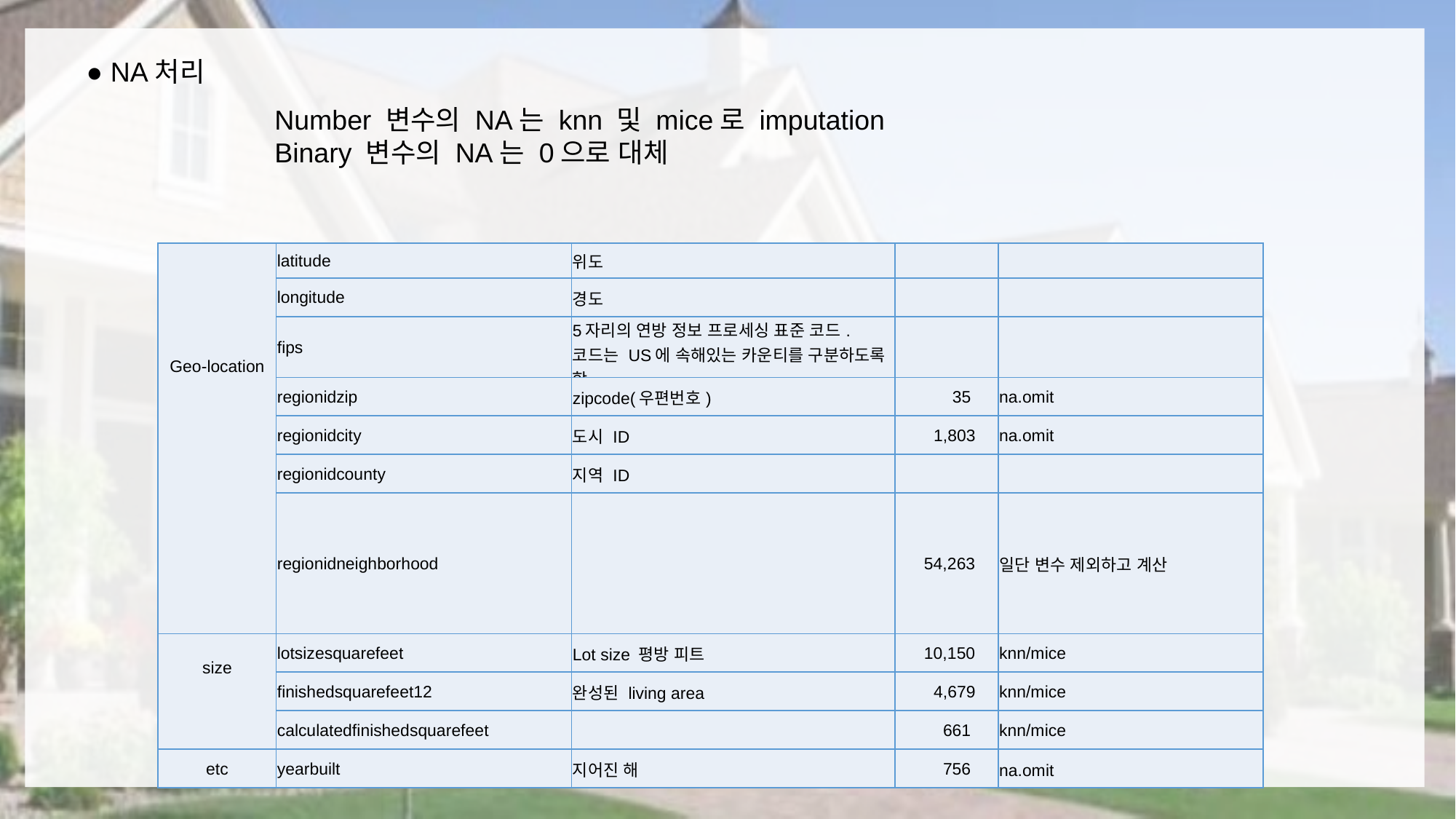

● NA처리
Number 변수의 NA는 knn 및 mice로 imputation
Binary 변수의 NA는 0으로 대체
| Geo-location | latitude | 위도 |  |  |
| --- | --- | --- | --- | --- |
|  | longitude | 경도 |  |  |
|  | fips | 5자리의 연방 정보 프로세싱 표준 코드. 코드는 US에 속해있는 카운티를 구분하도록 함 |  |  |
|  | regionidzip | zipcode(우편번호) | 35 | na.omit |
|  | regionidcity | 도시 ID | 1,803 | na.omit |
|  | regionidcounty | 지역 ID |  |  |
|  | regionidneighborhood |  | 54,263 | 일단 변수 제외하고 계산 |
| size | lotsizesquarefeet | Lot size 평방 피트 | 10,150 | knn/mice |
|  | finishedsquarefeet12 | 완성된 living area | 4,679 | knn/mice |
|  | calculatedfinishedsquarefeet |  | 661 | knn/mice |
| etc | yearbuilt | 지어진 해 | 756 | na.omit |